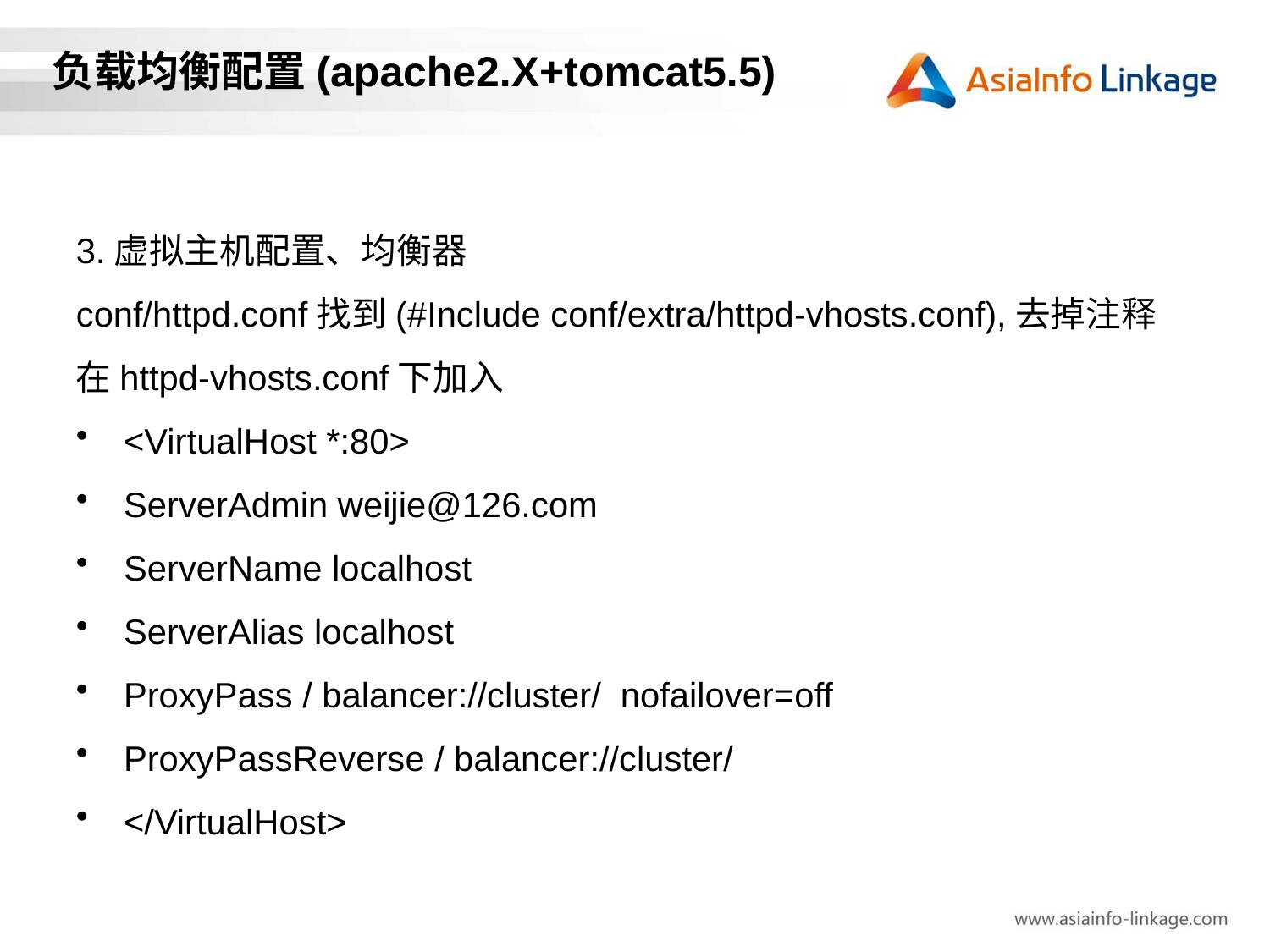

# 负载均衡配置(apache2.X+tomcat5.5)

3.虚拟主机配置、均衡器
conf/httpd.conf找到(#Include conf/extra/httpd-vhosts.conf),去掉注释
在httpd-vhosts.conf下加入
<VirtualHost *:80>
ServerAdmin weijie@126.com
ServerName localhost
ServerAlias localhost
ProxyPass / balancer://cluster/  nofailover=off
ProxyPassReverse / balancer://cluster/
</VirtualHost>